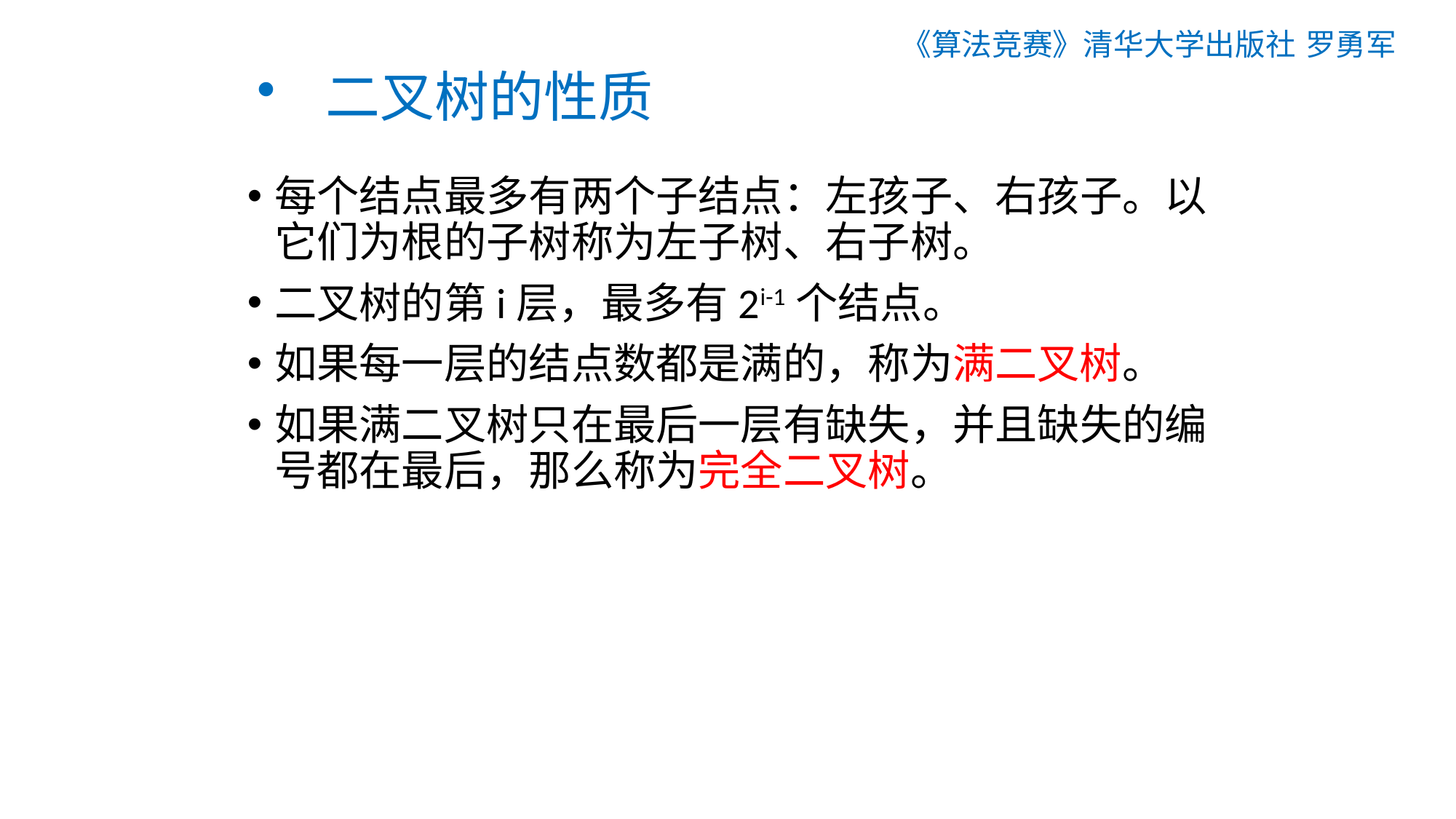

《算法竞赛》清华大学出版社 罗勇军
# 二叉树的性质
每个结点最多有两个子结点：左孩子、右孩子。以它们为根的子树称为左子树、右子树。
二叉树的第i层，最多有2i-1个结点。
如果每一层的结点数都是满的，称为满二叉树。
如果满二叉树只在最后一层有缺失，并且缺失的编号都在最后，那么称为完全二叉树。